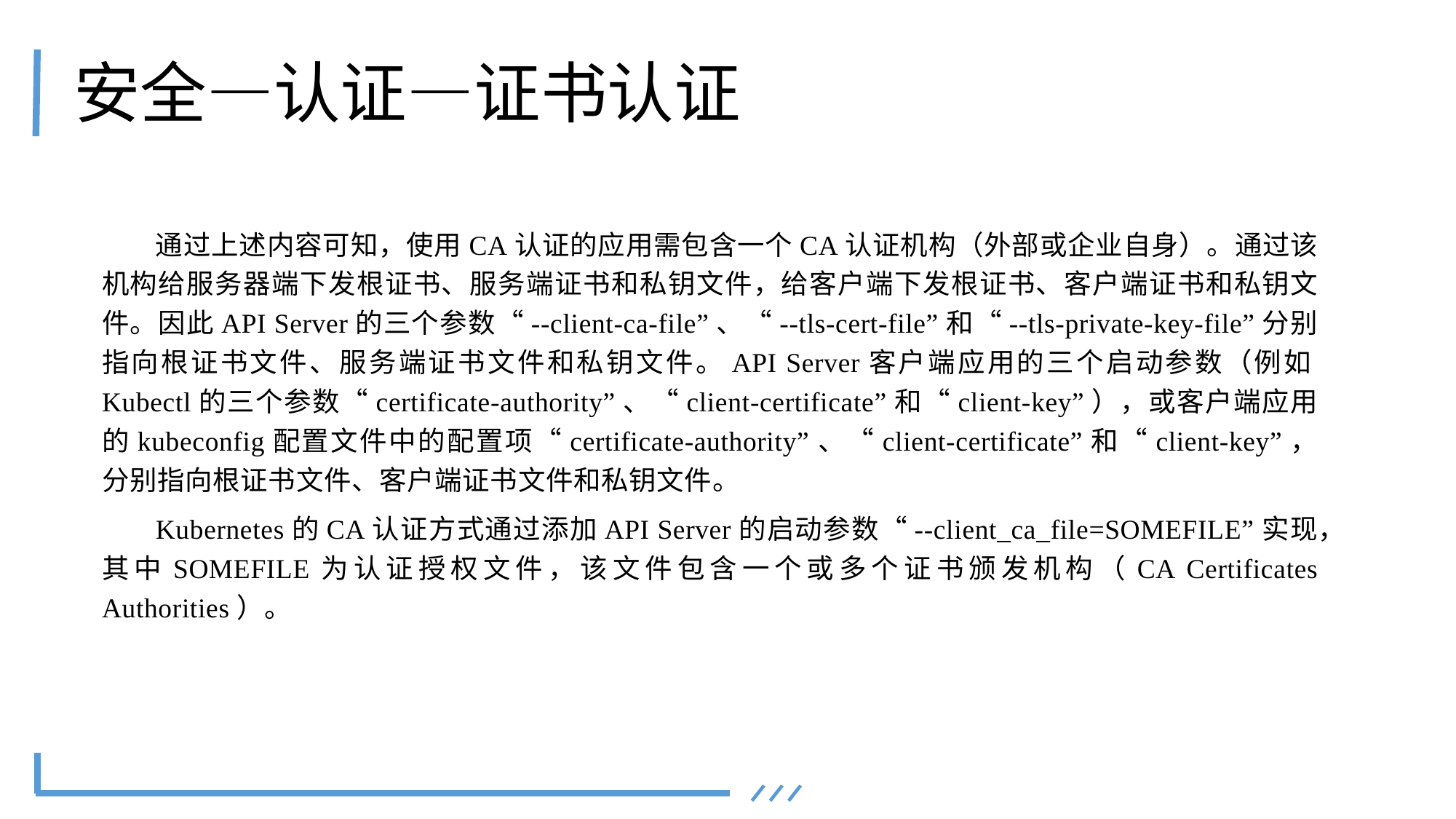

# 安全—认证—证书认证
通过上述内容可知，使用CA认证的应用需包含一个CA认证机构（外部或企业自身）。通过该机构给服务器端下发根证书、服务端证书和私钥文件，给客户端下发根证书、客户端证书和私钥文件。因此API Server的三个参数“--client-ca-file”、“--tls-cert-file”和“--tls-private-key-file”分别指向根证书文件、服务端证书文件和私钥文件。API Server客户端应用的三个启动参数（例如Kubectl的三个参数“certificate-authority”、“client-certificate”和“client-key”），或客户端应用的kubeconfig配置文件中的配置项“certificate-authority”、“client-certificate”和“client-key”，分别指向根证书文件、客户端证书文件和私钥文件。
Kubernetes的CA认证方式通过添加API Server的启动参数“--client_ca_file=SOMEFILE”实现，其中SOMEFILE为认证授权文件，该文件包含一个或多个证书颁发机构（CA Certificates Authorities）。